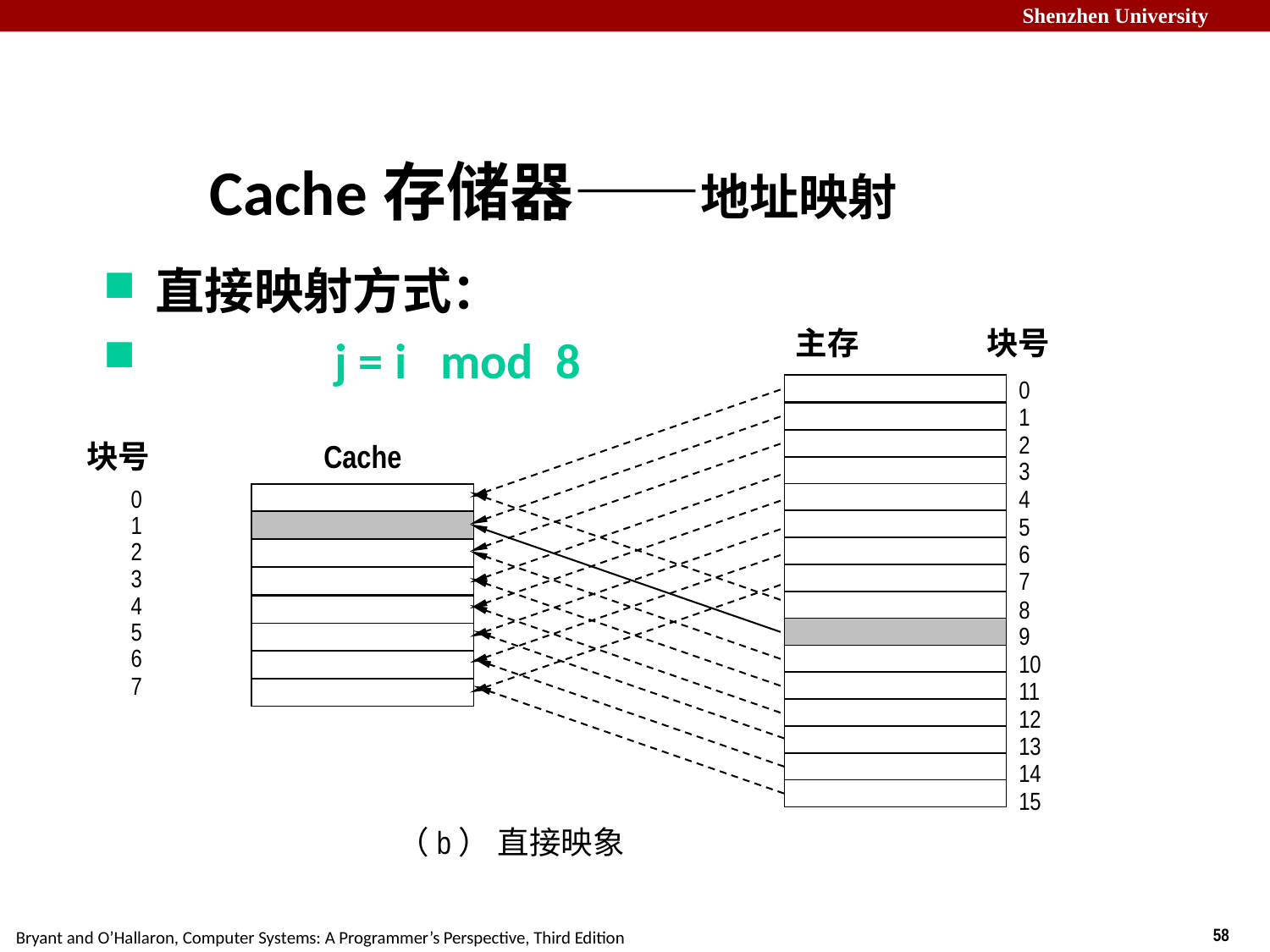

# Cache存储器——地址映射
直接映射方式：
                j = i   mod  8
主存
块号
0
2
4
6
1
3
5
7
8
10
12
14
9
11
13
15

块号
Cache

0
2
4
6
1
3
5
7

（b） 直接映象